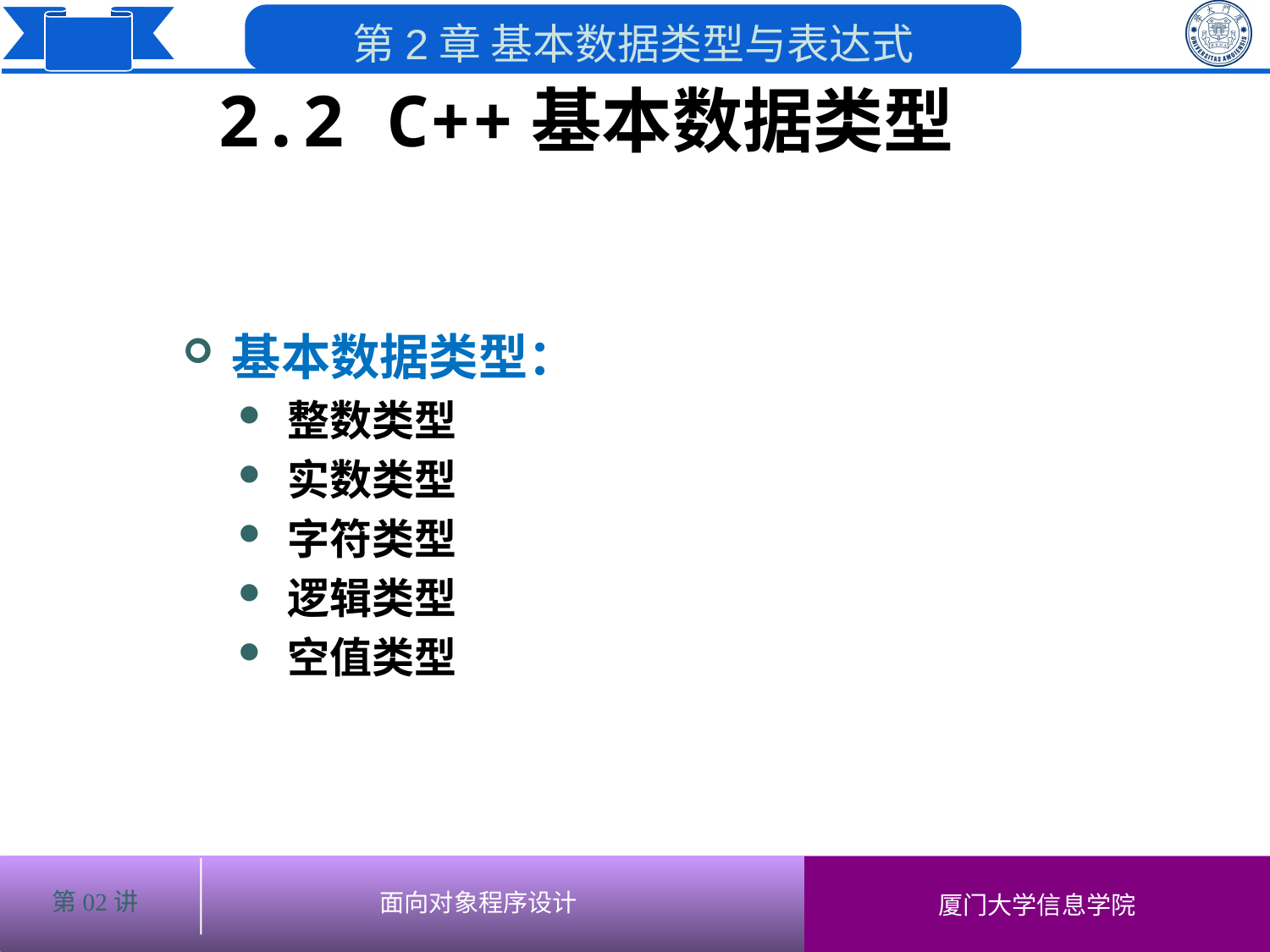

# 2.2 C++基本数据类型
基本数据类型：
整数类型
实数类型
字符类型
逻辑类型
空值类型
7